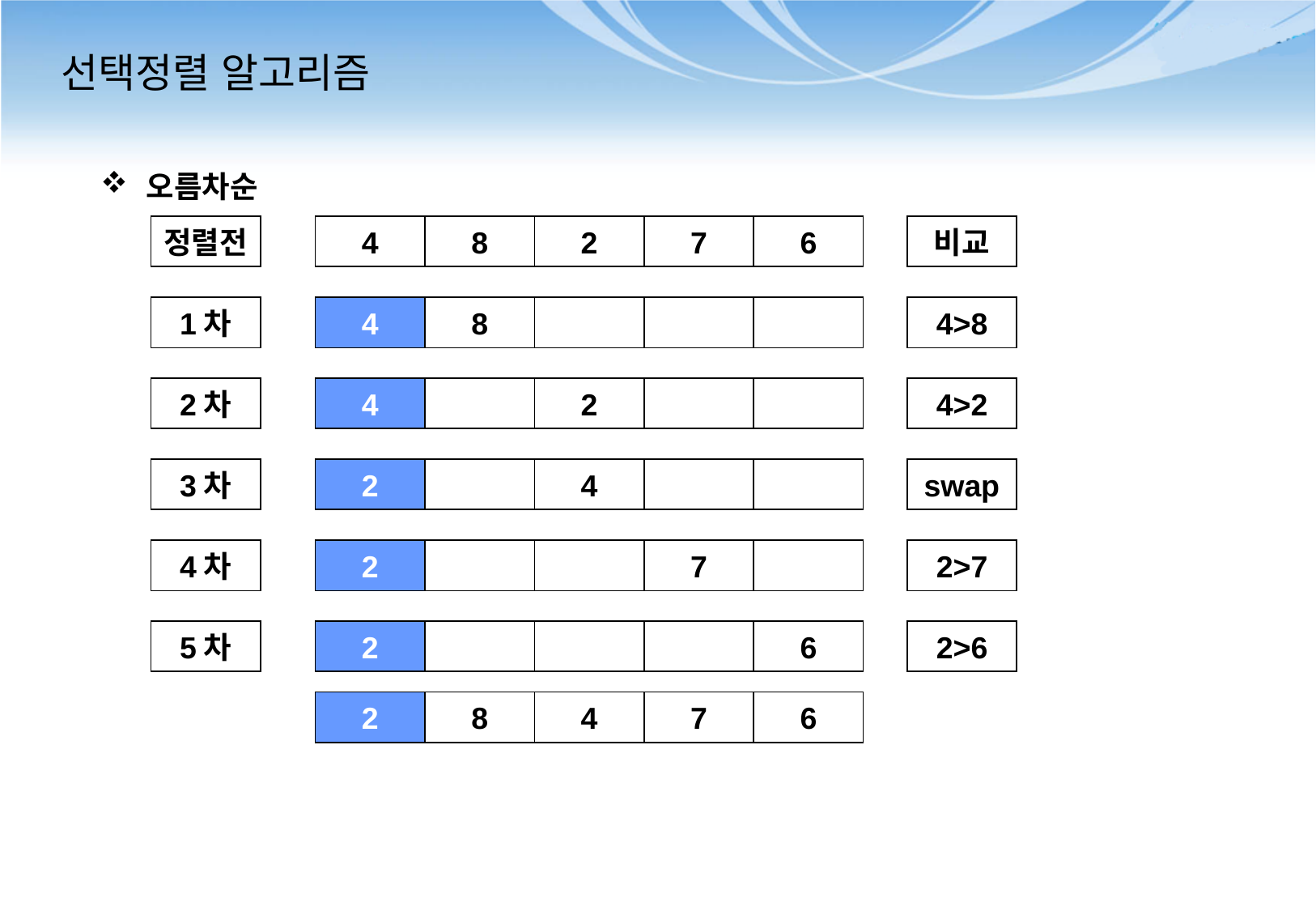

# 선택정렬 알고리즘
오름차순
정렬전
4
8
2
7
6
비교
1차
4
8

4>8
2차
4

2

4>2
3차
2

4

swap
4차
2

7

2>7
5차
2

6
2>6
2
8
4
7
6